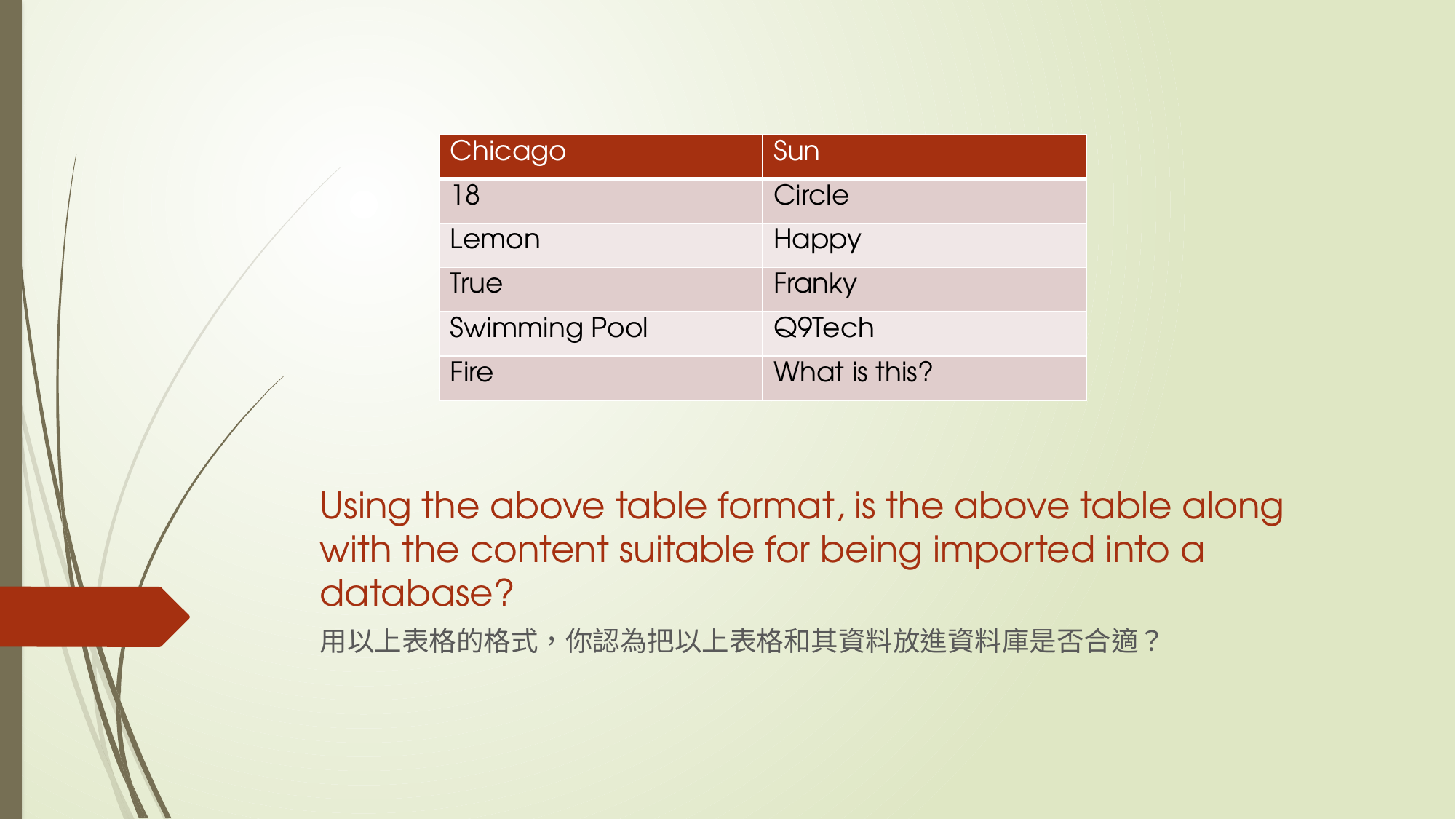

| Chicago | Sun |
| --- | --- |
| 18 | Circle |
| Lemon | Happy |
| True | Franky |
| Swimming Pool | Q9Tech |
| Fire | What is this? |
Using the above table format, is the above table along with the content suitable for being imported into a database?
用以上表格的格式，你認為把以上表格和其資料放進資料庫是否合適？